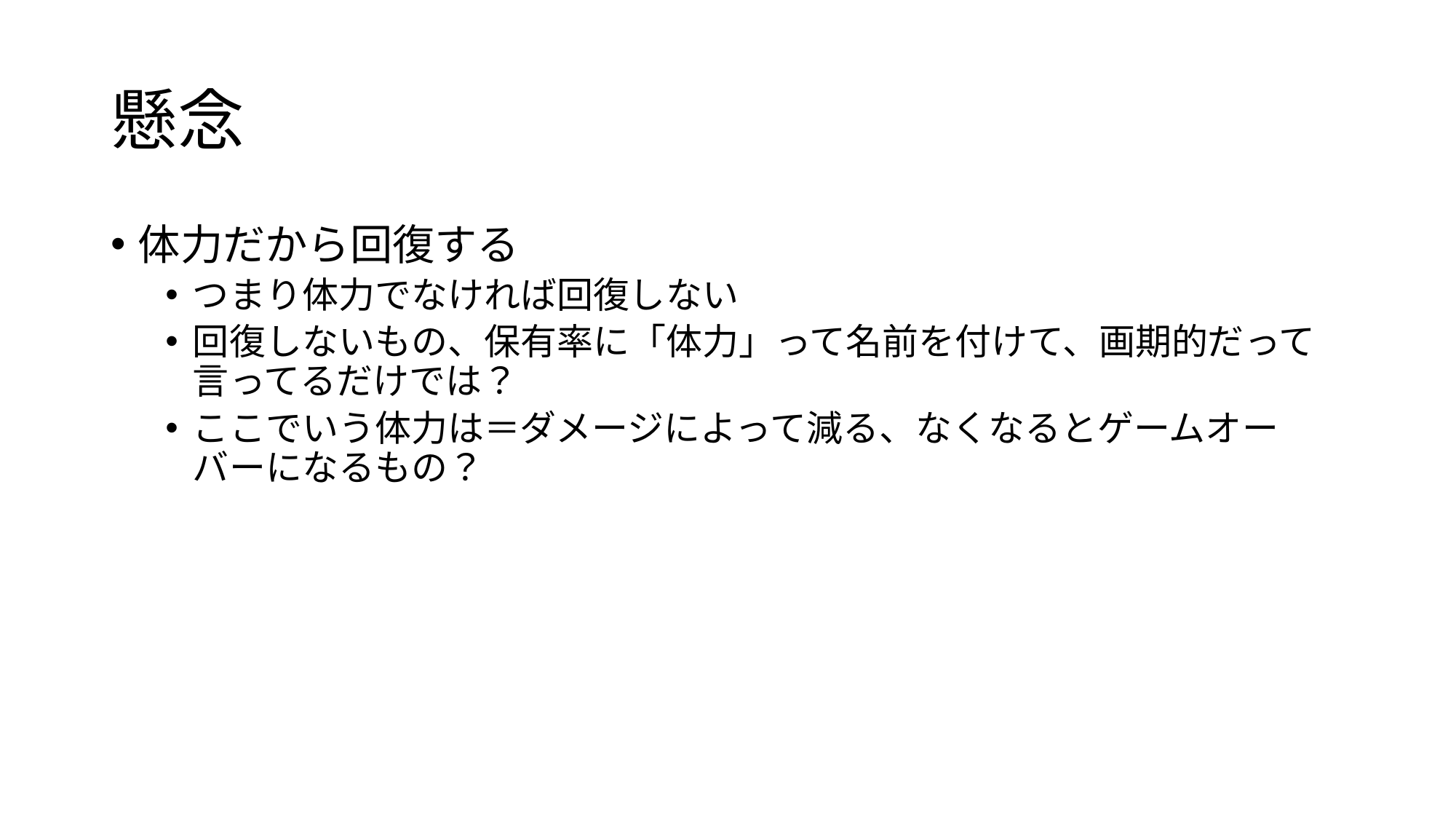

# 懸念
体力だから回復する
つまり体力でなければ回復しない
回復しないもの、保有率に「体力」って名前を付けて、画期的だって言ってるだけでは？
ここでいう体力は＝ダメージによって減る、なくなるとゲームオーバーになるもの？